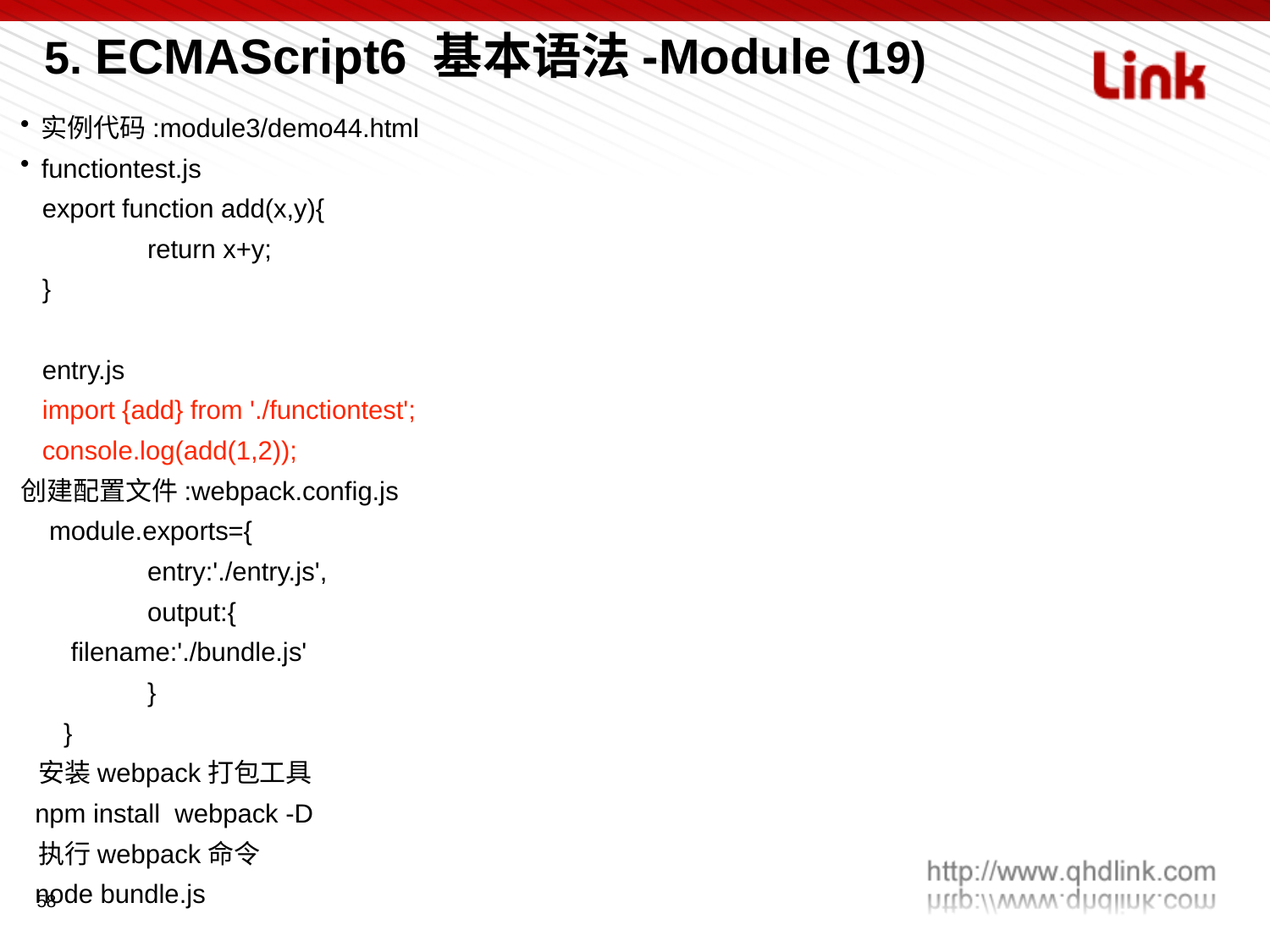

5. ECMAScript6 基本语法-Module (19)
实例代码:module3/demo44.html
functiontest.js
   export function add(x,y){
	return x+y;
   }

   entry.js
   import {add} from './functiontest';
   console.log(add(1,2));
创建配置文件:webpack.config.js
    module.exports={
	entry:'./entry.js',
	output:{
       filename:'./bundle.js'
	}
      }
  安装webpack打包工具
  npm install  webpack -D
  执行webpack命令
  node bundle.js
58